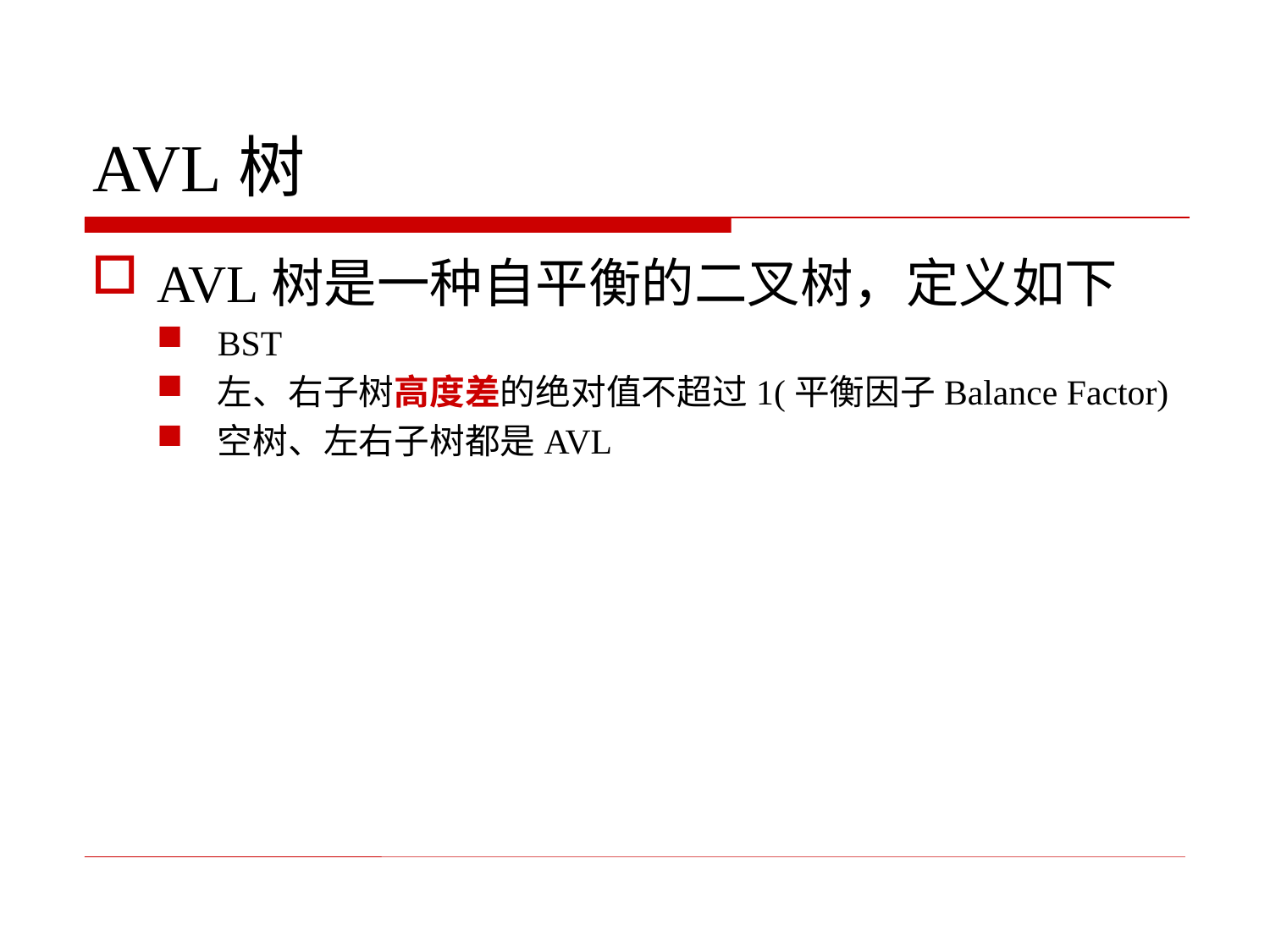

# AVL树
AVL树是一种自平衡的二叉树，定义如下
BST
左、右子树高度差的绝对值不超过1(平衡因子Balance Factor)
空树、左右子树都是AVL